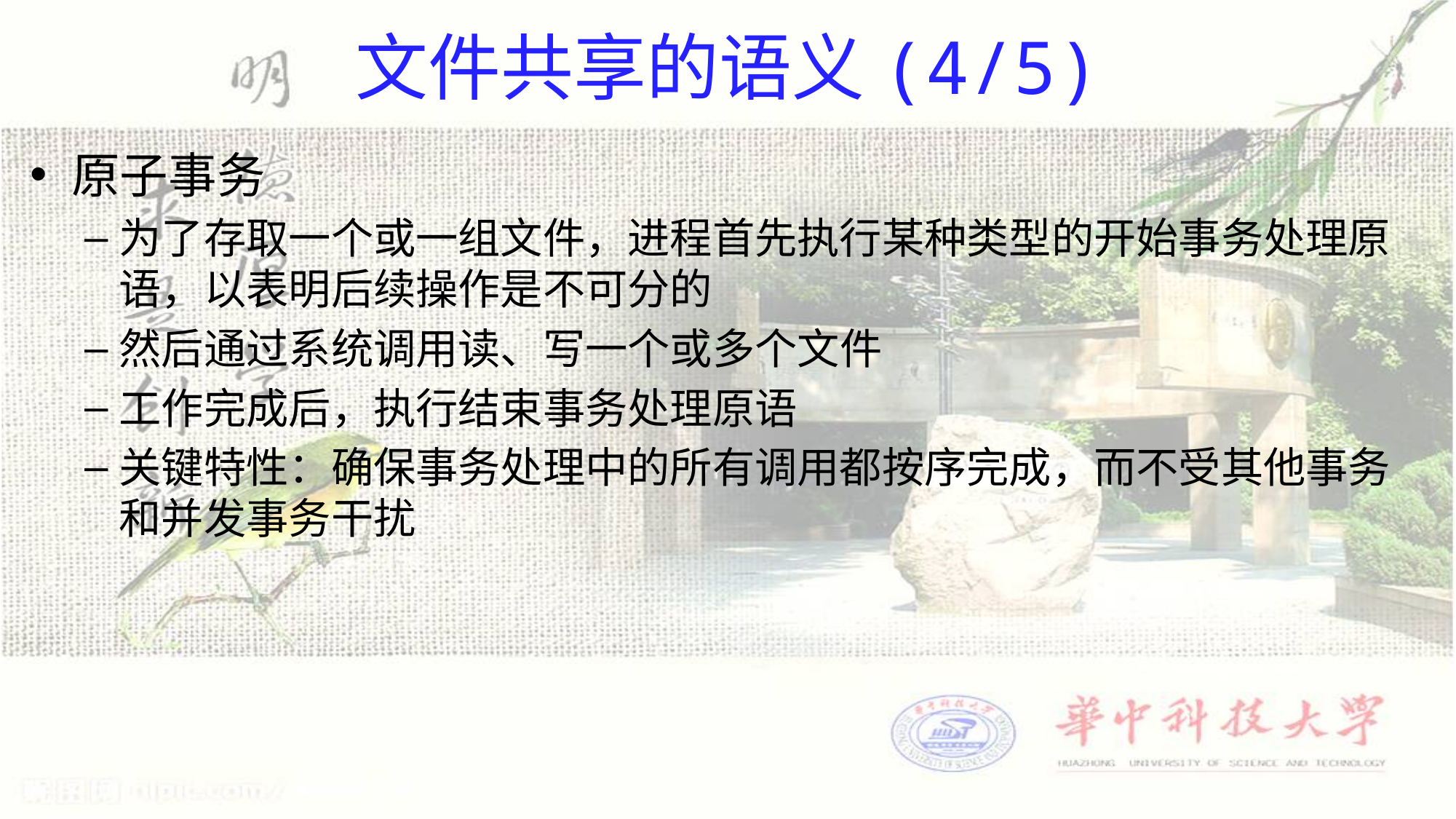

# 文件共享的语义(4/5)
原子事务
为了存取一个或一组文件，进程首先执行某种类型的开始事务处理原语，以表明后续操作是不可分的
然后通过系统调用读、写一个或多个文件
工作完成后，执行结束事务处理原语
关键特性：确保事务处理中的所有调用都按序完成，而不受其他事务和并发事务干扰